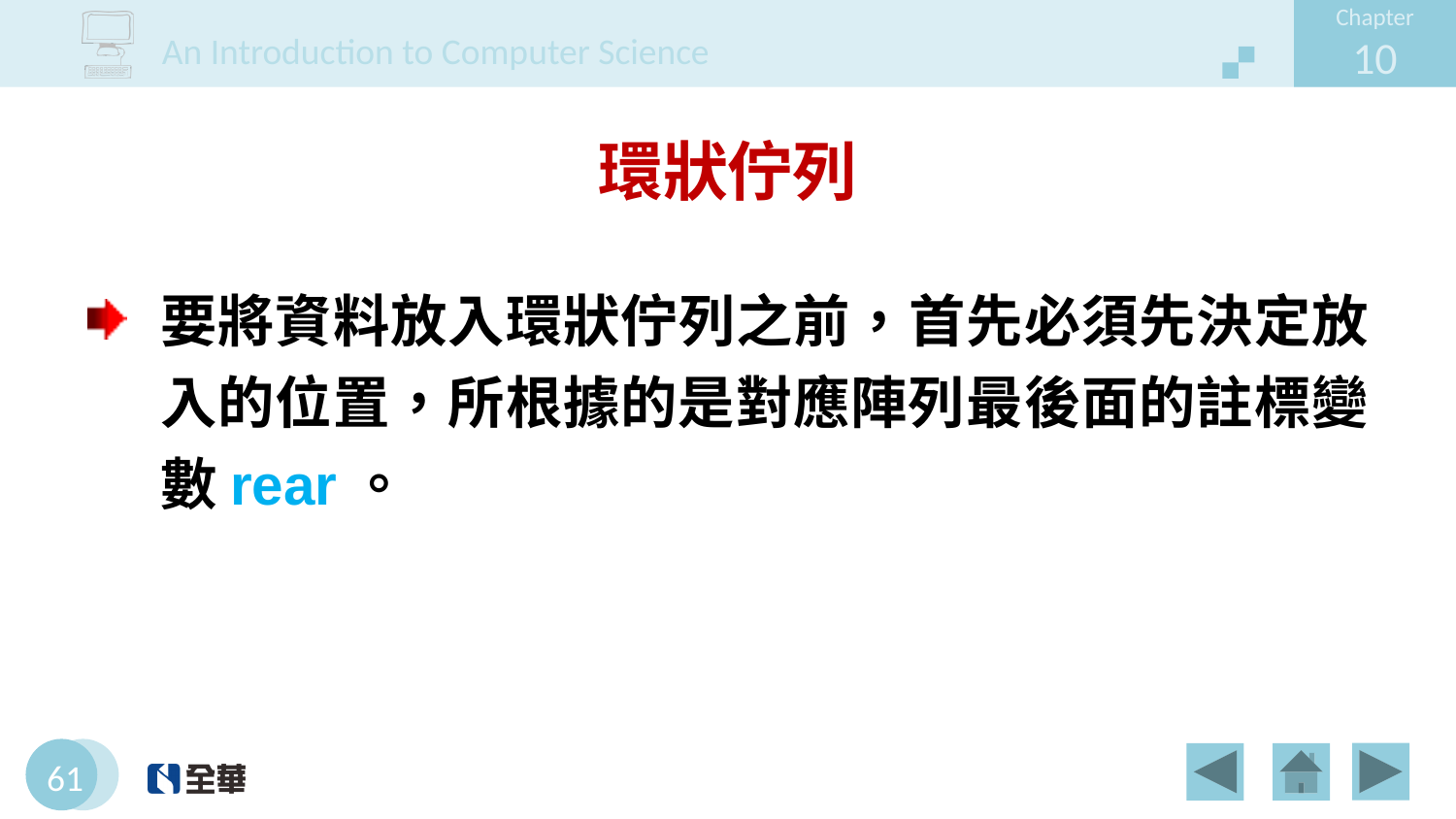

# 環狀佇列
要將資料放入環狀佇列之前，首先必須先決定放入的位置，所根據的是對應陣列最後面的註標變數rear。